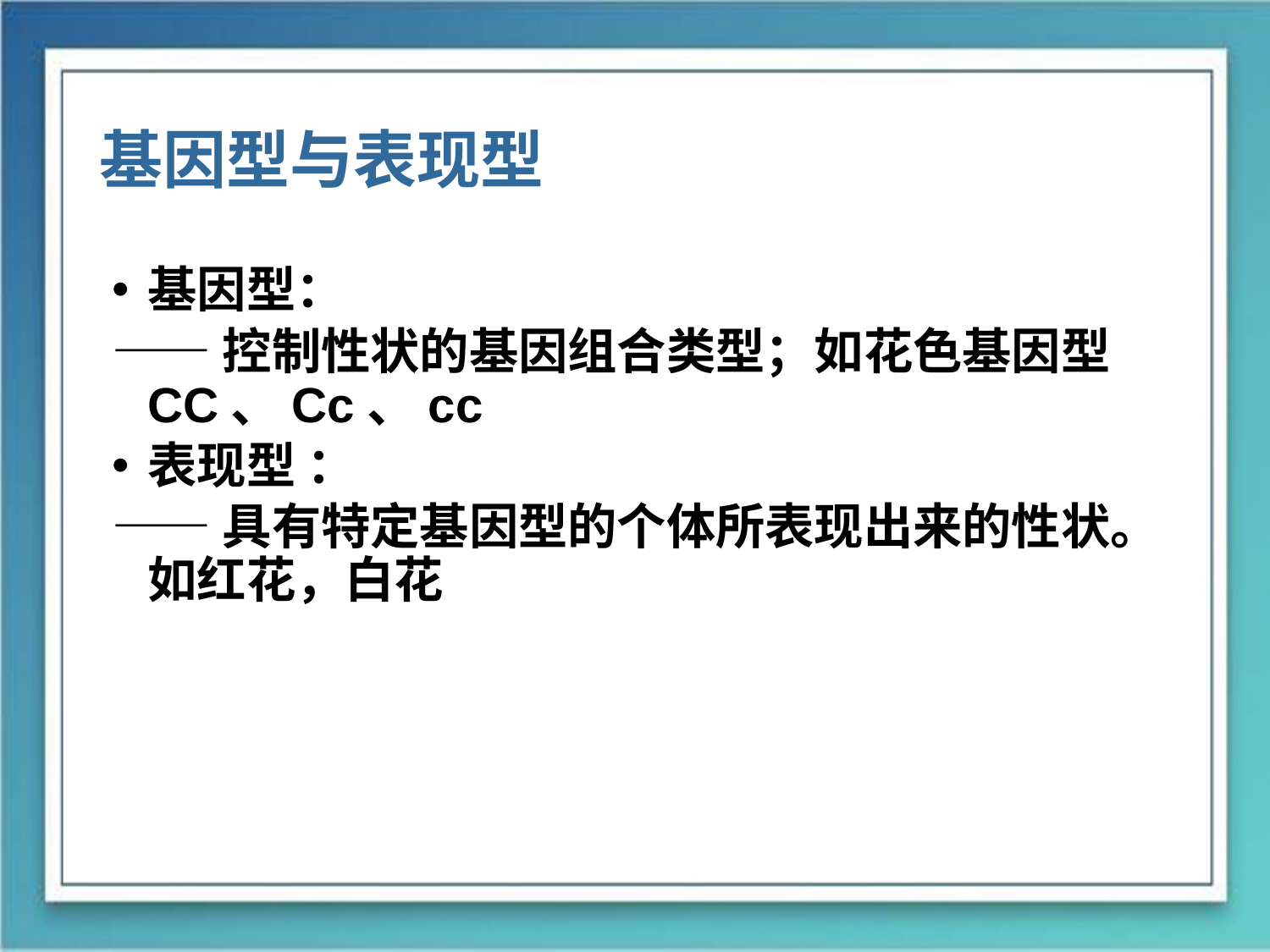

# 基因型与表现型
基因型：
——控制性状的基因组合类型；如花色基因型 CC、Cc、cc
表现型 ：
——具有特定基因型的个体所表现出来的性状。如红花，白花